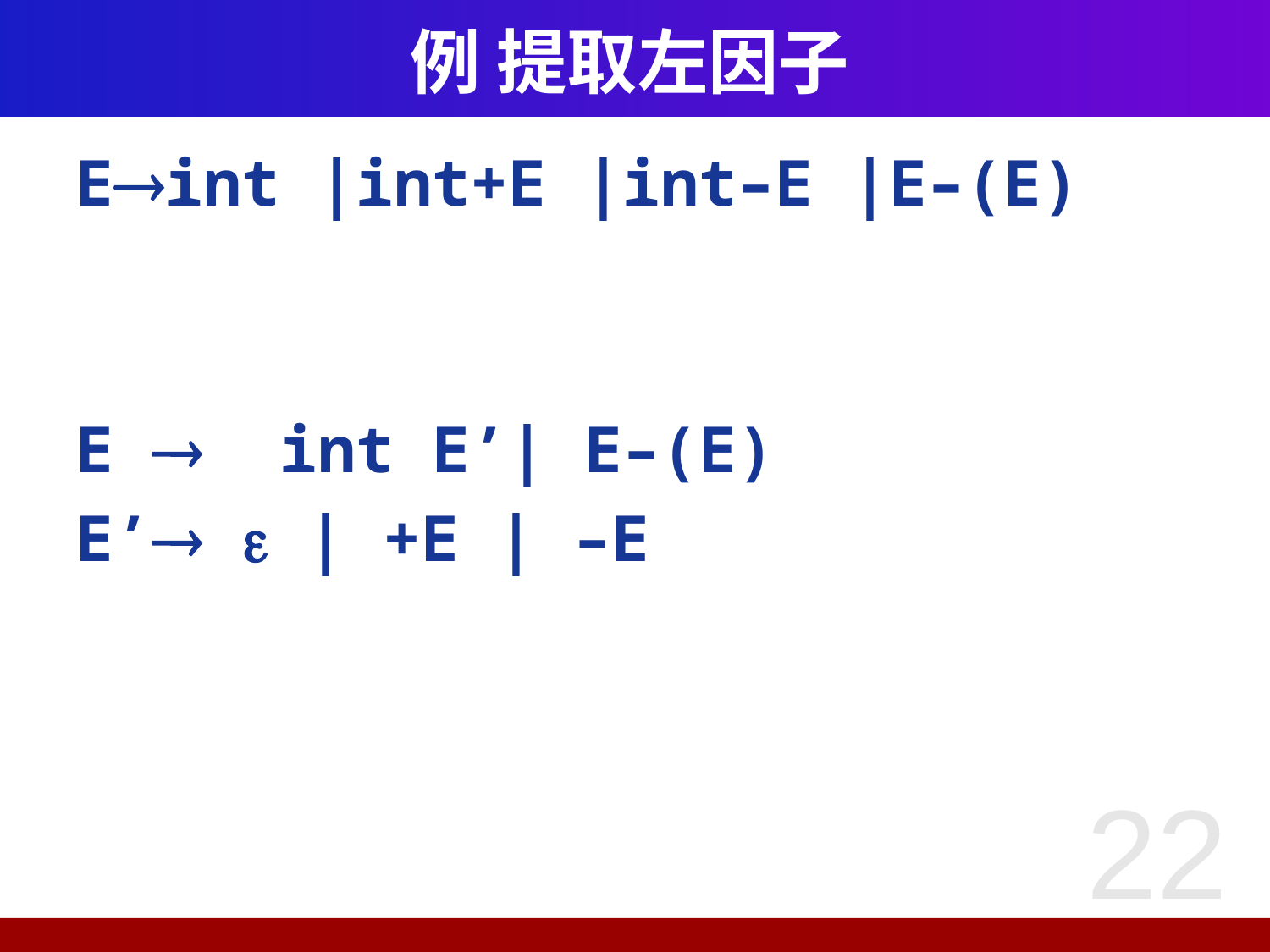

# 例 提取左因子
E→int |int+E |int–E |E–(E)

E →  int E’| E–(E)
E’→ ε | +E | –E

22